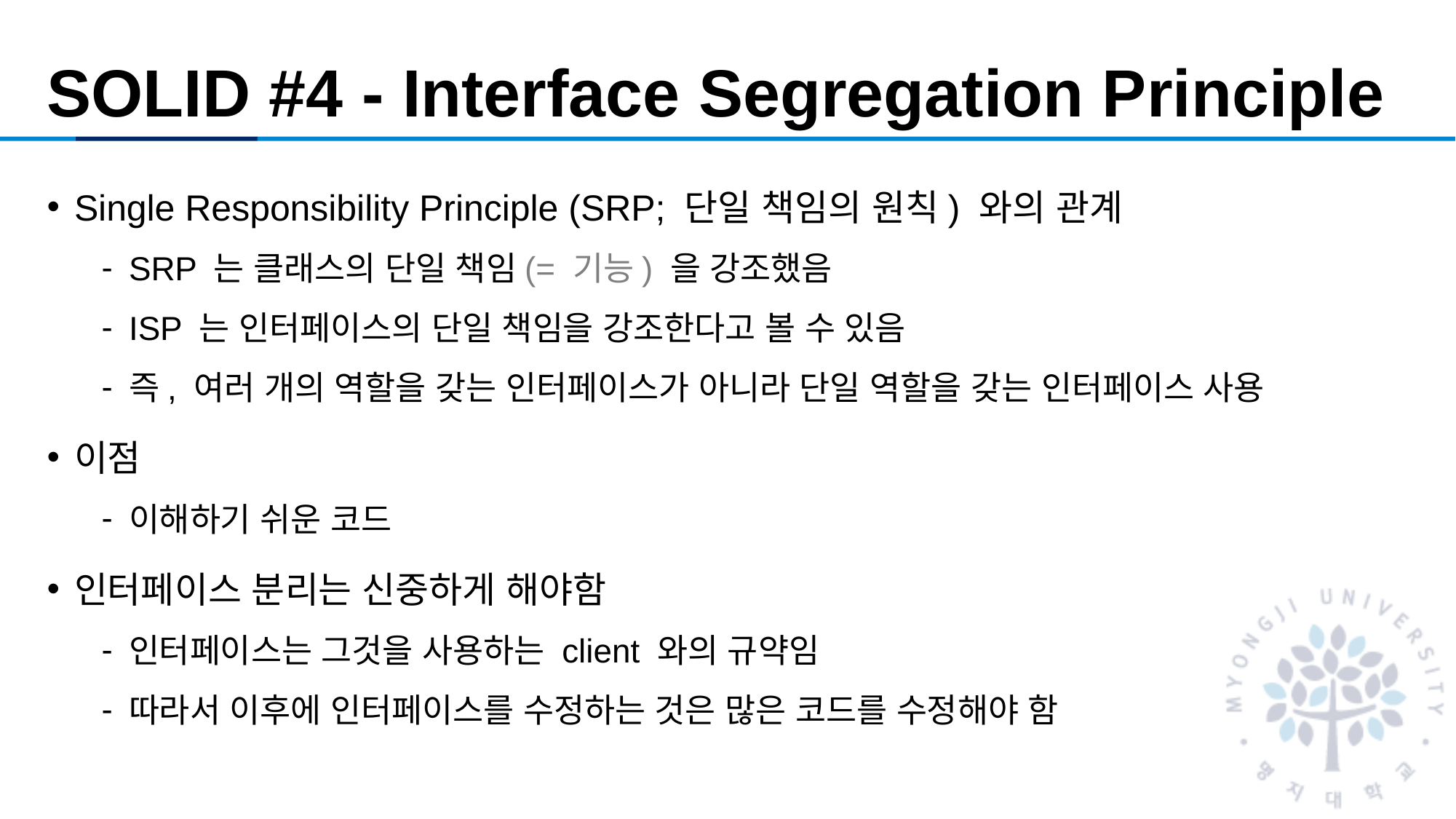

# SOLID #4 - Interface Segregation Principle
Single Responsibility Principle (SRP; 단일 책임의 원칙) 와의 관계
SRP 는 클래스의 단일 책임(= 기능) 을 강조했음
ISP 는 인터페이스의 단일 책임을 강조한다고 볼 수 있음
즉, 여러 개의 역할을 갖는 인터페이스가 아니라 단일 역할을 갖는 인터페이스 사용
이점
이해하기 쉬운 코드
인터페이스 분리는 신중하게 해야함
인터페이스는 그것을 사용하는 client 와의 규약임
따라서 이후에 인터페이스를 수정하는 것은 많은 코드를 수정해야 함